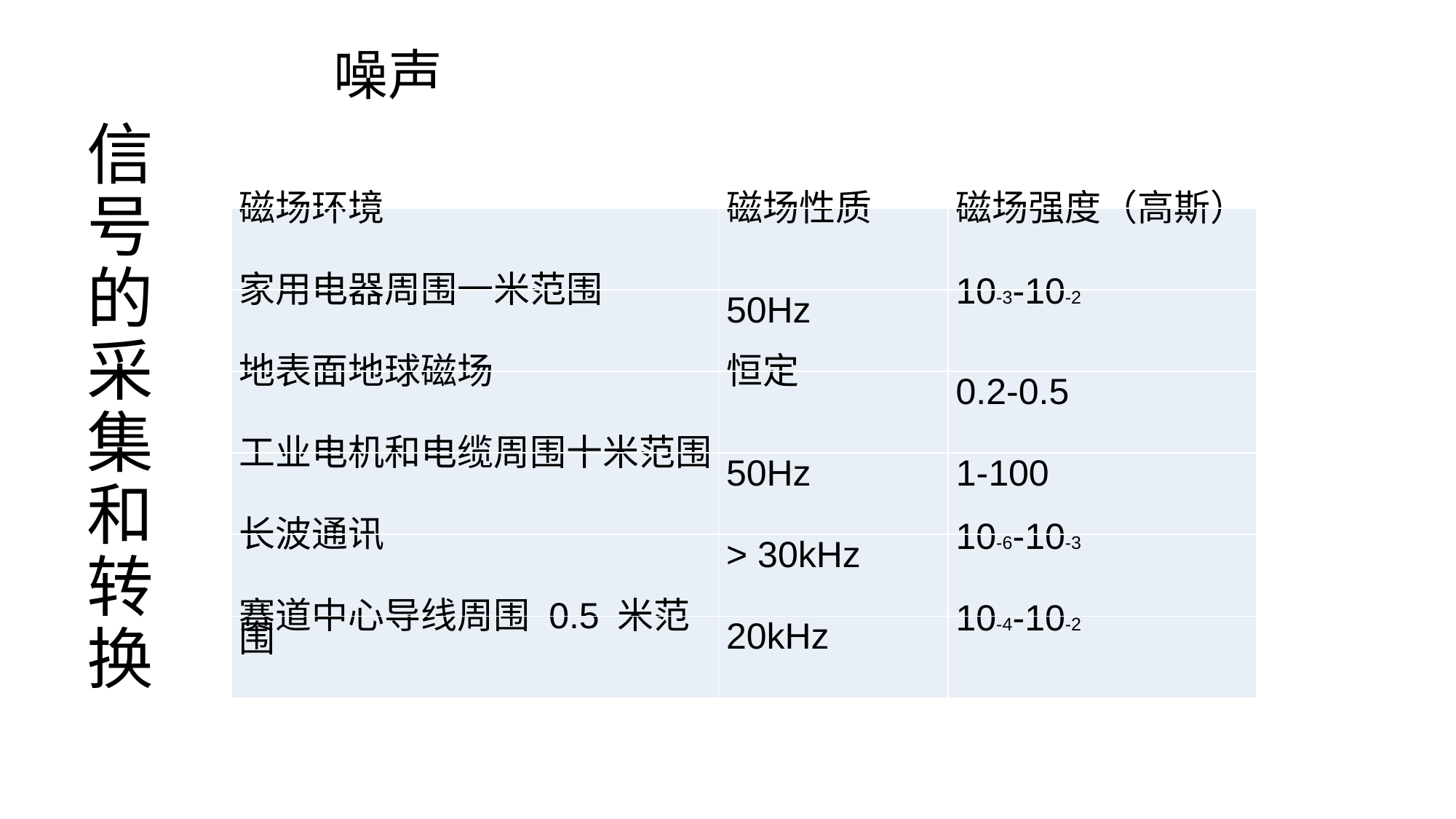

# 信号的采集和转换
噪声
| 磁场环境 | 磁场性质 | 磁场强度（高斯） |
| --- | --- | --- |
| 家用电器周围一米范围 | 50Hz | 10-3-10-2 |
| 地表面地球磁场 | 恒定 | 0.2-0.5 |
| 工业电机和电缆周围十米范围 | 50Hz | 1-100 |
| 长波通讯 | > 30kHz | 10-6-10-3 |
| 赛道中心导线周围 0.5 米范围 | 20kHz | 10-4-10-2 |